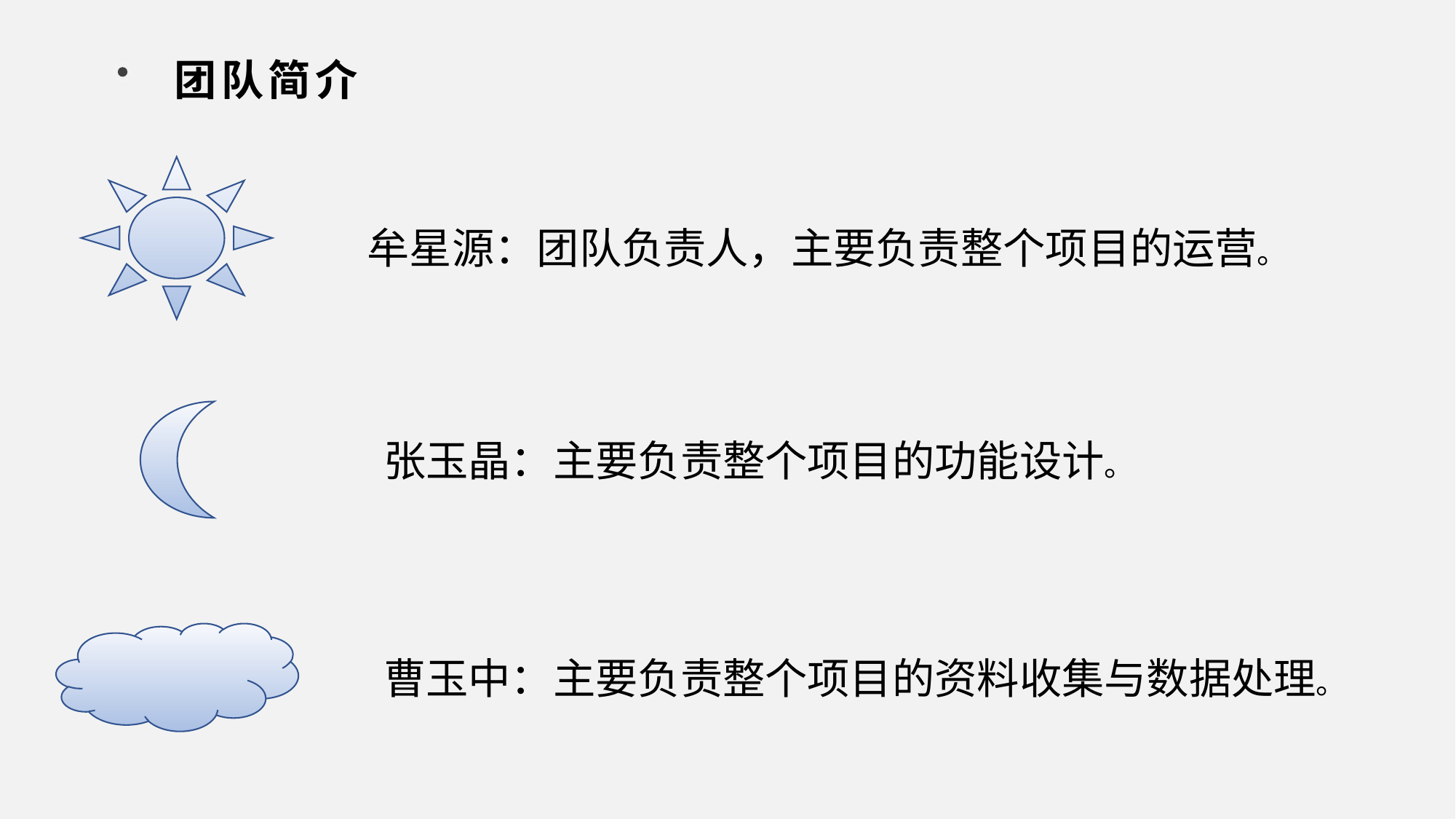

团队简介

牟星源：团队负责人，主要负责整个项目的运营。

张玉晶：主要负责整个项目的功能设计。

曹玉中：主要负责整个项目的资料收集与数据处理。